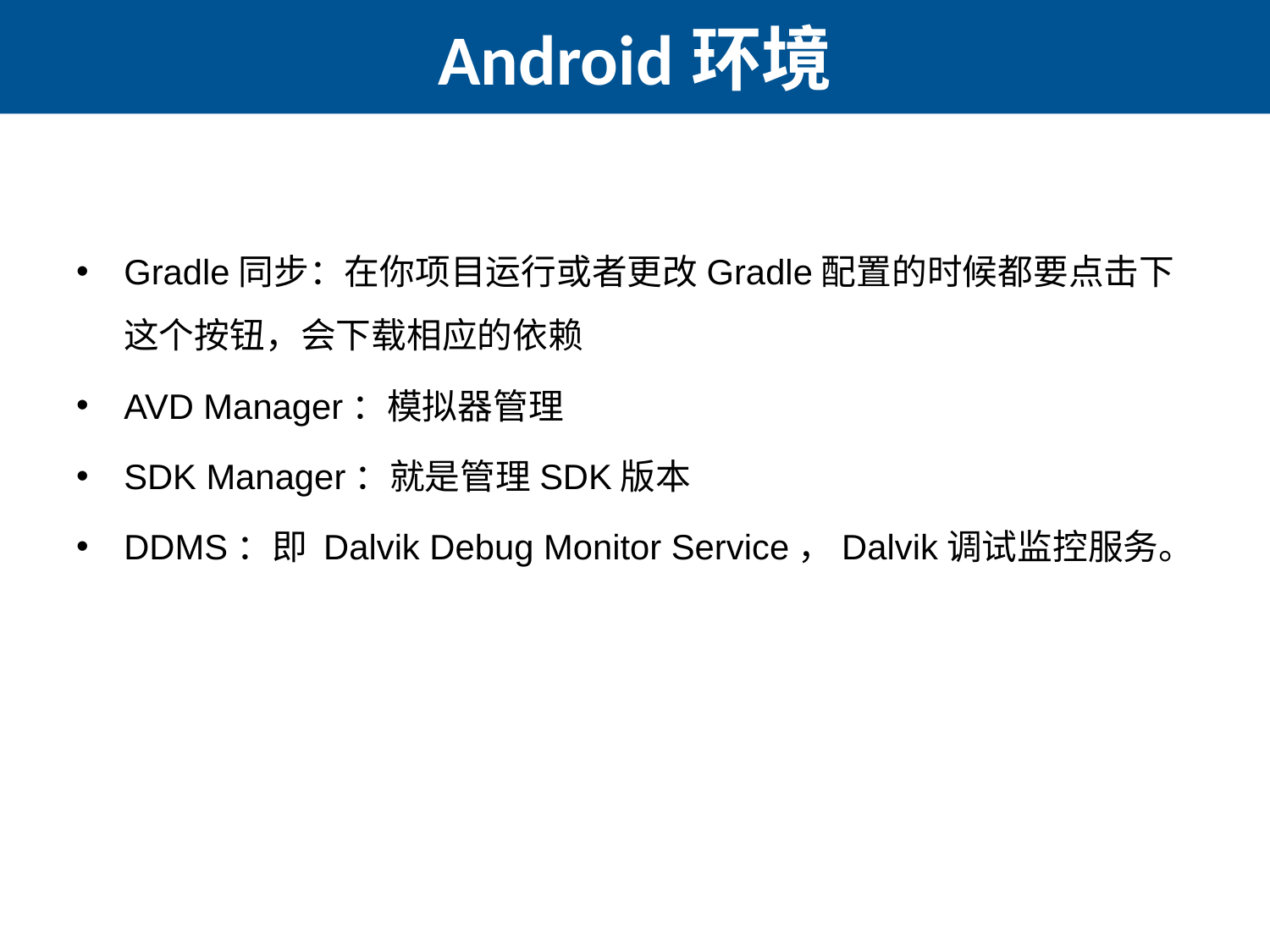

# Android环境
Gradle同步：在你项目运行或者更改Gradle配置的时候都要点击下这个按钮，会下载相应的依赖
AVD Manager：模拟器管理
SDK Manager：就是管理SDK版本
DDMS：即 Dalvik Debug Monitor Service，Dalvik调试监控服务。